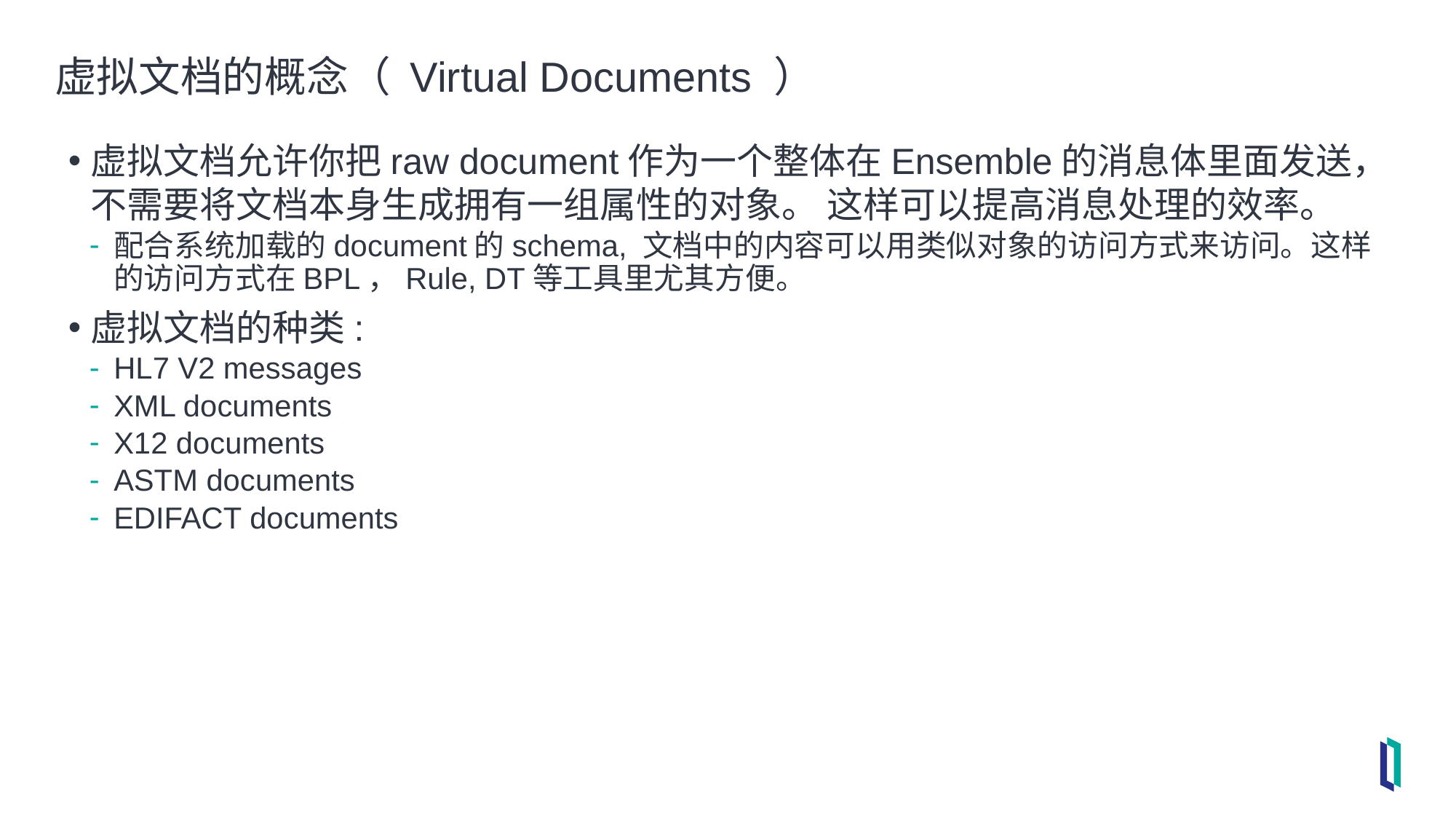

# 虚拟文档的概念（ Virtual Documents ）
虚拟文档允许你把raw document作为一个整体在Ensemble的消息体里面发送，不需要将文档本身生成拥有一组属性的对象。 这样可以提高消息处理的效率。
配合系统加载的document的schema, 文档中的内容可以用类似对象的访问方式来访问。这样的访问方式在BPL，Rule, DT等工具里尤其方便。
虚拟文档的种类:
HL7 V2 messages
XML documents
X12 documents
ASTM documents
EDIFACT documents